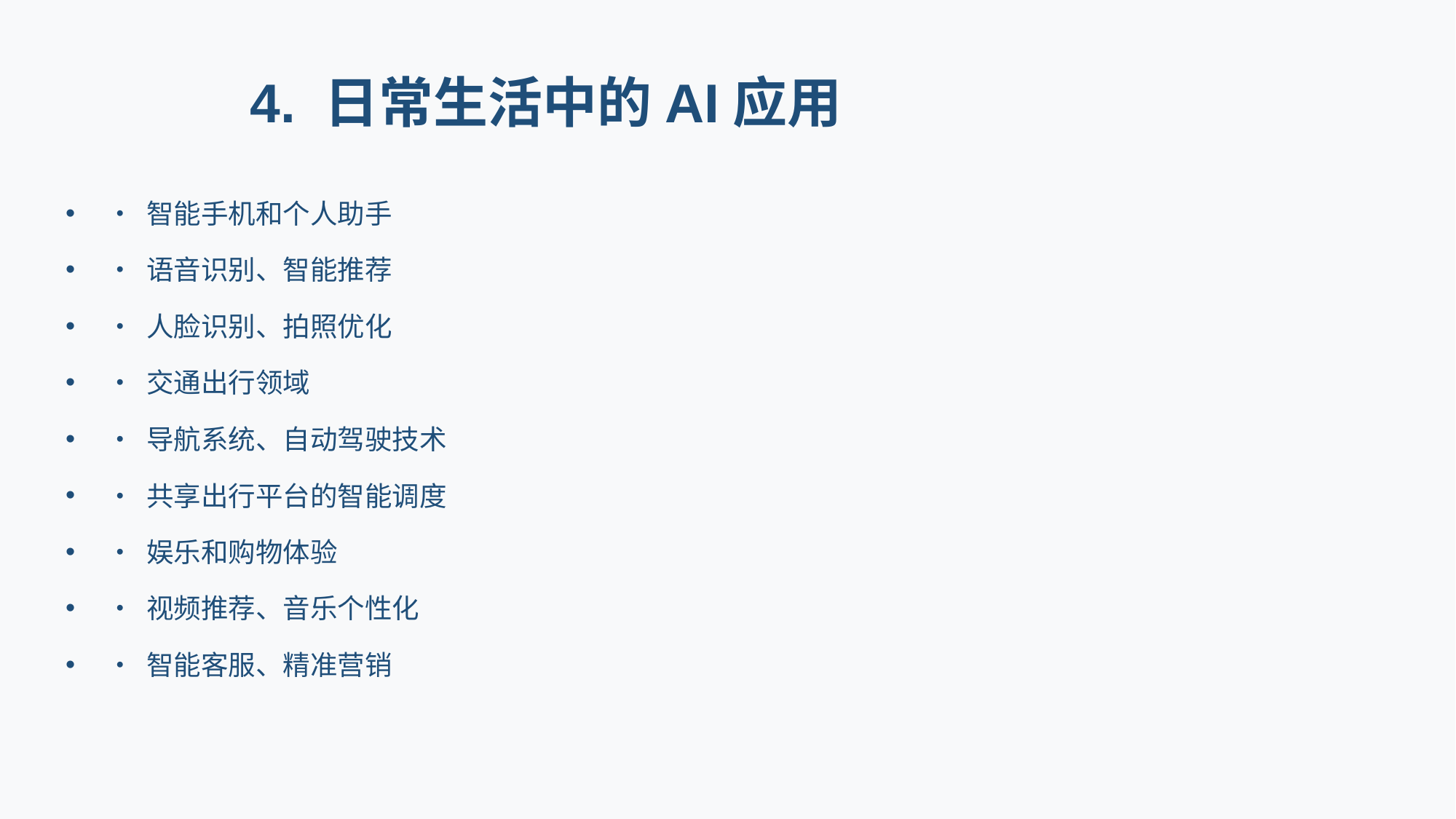

# 4. 日常生活中的AI应用
• 智能手机和个人助手
• 语音识别、智能推荐
• 人脸识别、拍照优化
• 交通出行领域
• 导航系统、自动驾驶技术
• 共享出行平台的智能调度
• 娱乐和购物体验
• 视频推荐、音乐个性化
• 智能客服、精准营销